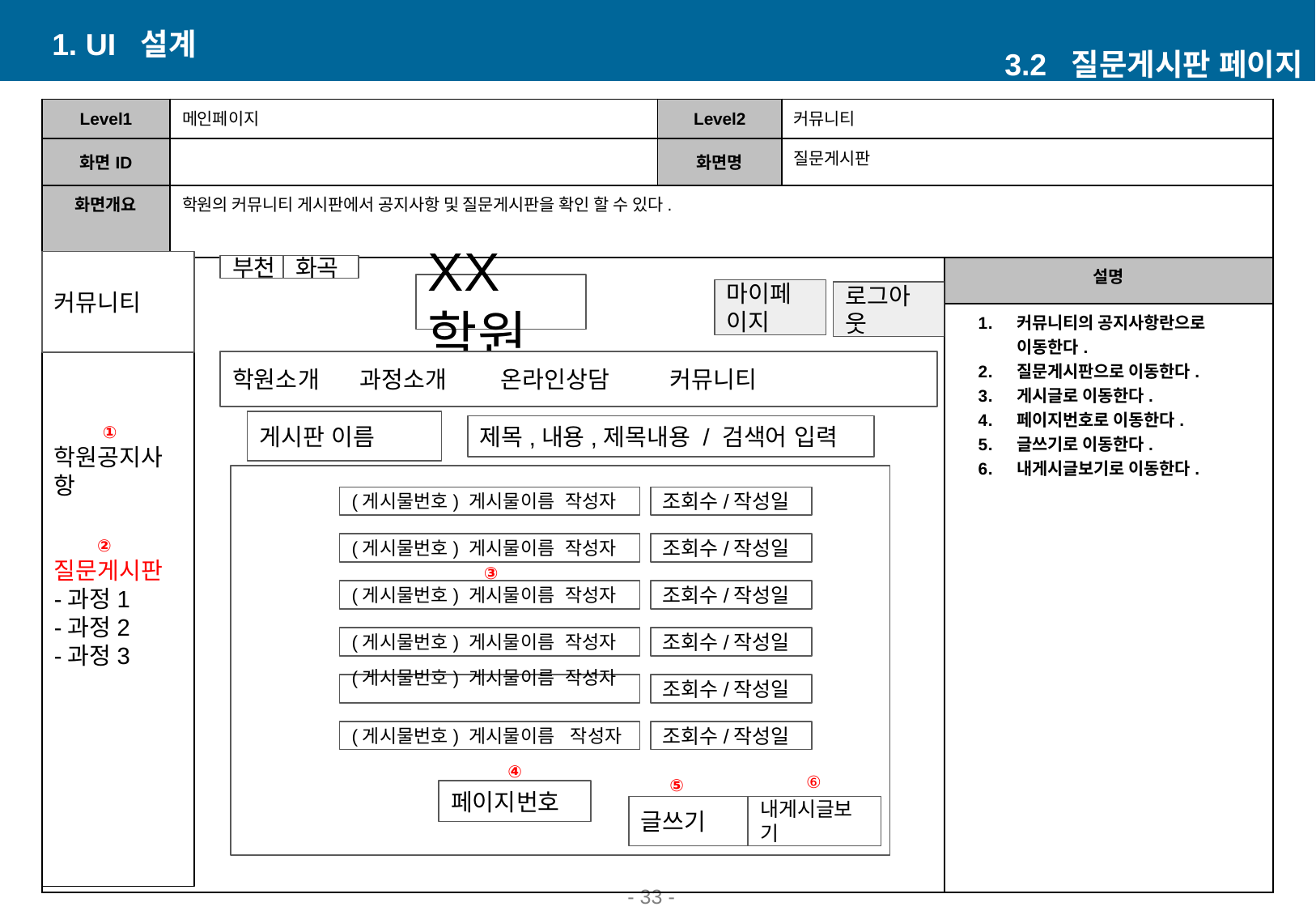

1. UI  설계
3.2  질문게시판 페이지
| Level1 | 메인페이지 | Level2 | 커뮤니티 |  |
| --- | --- | --- | --- | --- |
| 화면ID |  | 화면명 | 질문게시판 |  |
| 화면개요 | 학원의 커뮤니티 게시판에서 공지사항 및 질문게시판을 확인 할 수 있다. |  |  |  |
|  |  |  |  | 설명 |
|  |  |  |  | 커뮤니티의 공지사항란으로 이동한다. 질문게시판으로 이동한다. 게시글로 이동한다. 페이지번호로 이동한다. 글쓰기로 이동한다. 내게시글보기로 이동한다. |
커뮤니티
학원공지사항

질문게시판
-과정1
-과정2
-과정3

부천
화곡
XX 학원
마이페이지
로그아웃

학원소개      과정소개        온라인상담         커뮤니티
게시판 이름
①
제목,내용,제목내용 / 검색어 입력
②

③
(게시물번호) 게시물이름  작성자
조회수/작성일
②
(게시물번호) 게시물이름  작성자
조회수/작성일
③
(게시물번호) 게시물이름  작성자
조회수/작성일
(게시물번호) 게시물이름  작성자
조회수/작성일
(게시물번호) 게시물이름  작성자
조회수/작성일
(게시물번호) 게시물이름   작성자
조회수/작성일
④
⑥
⑤
페이지번호
글쓰기
내게시글보기
- 33 -